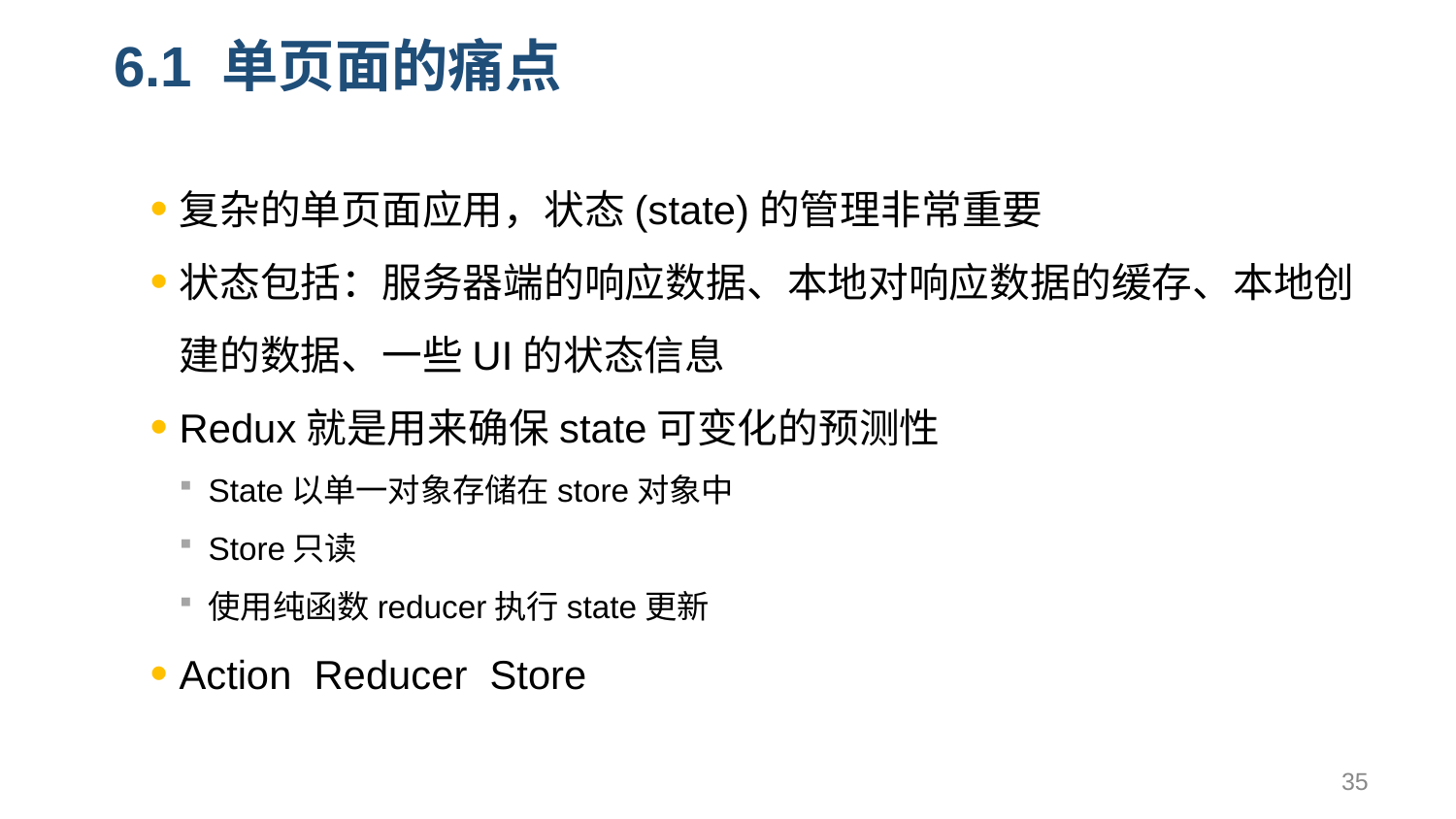

# 6.1 单页面的痛点
复杂的单页面应用，状态(state)的管理非常重要
状态包括：服务器端的响应数据、本地对响应数据的缓存、本地创建的数据、一些UI的状态信息
Redux就是用来确保state可变化的预测性
State以单一对象存储在store对象中
Store只读
使用纯函数reducer执行state更新
Action  Reducer  Store
35